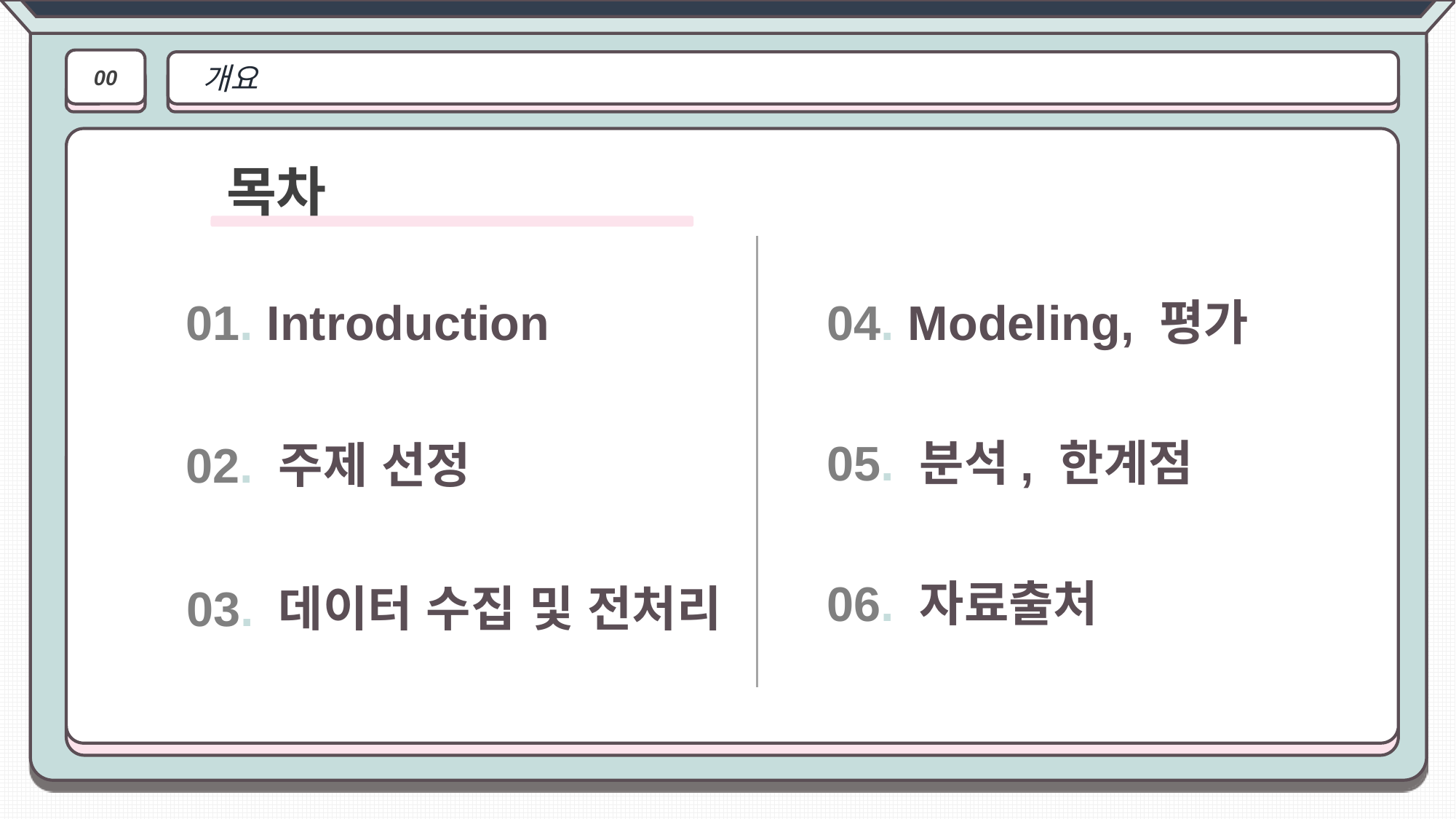

00

개요

 목차

01. Introduction
04. Modeling, 평가
05. 분석, 한계점
02. 주제 선정
06. 자료출처
03. 데이터 수집 및 전처리